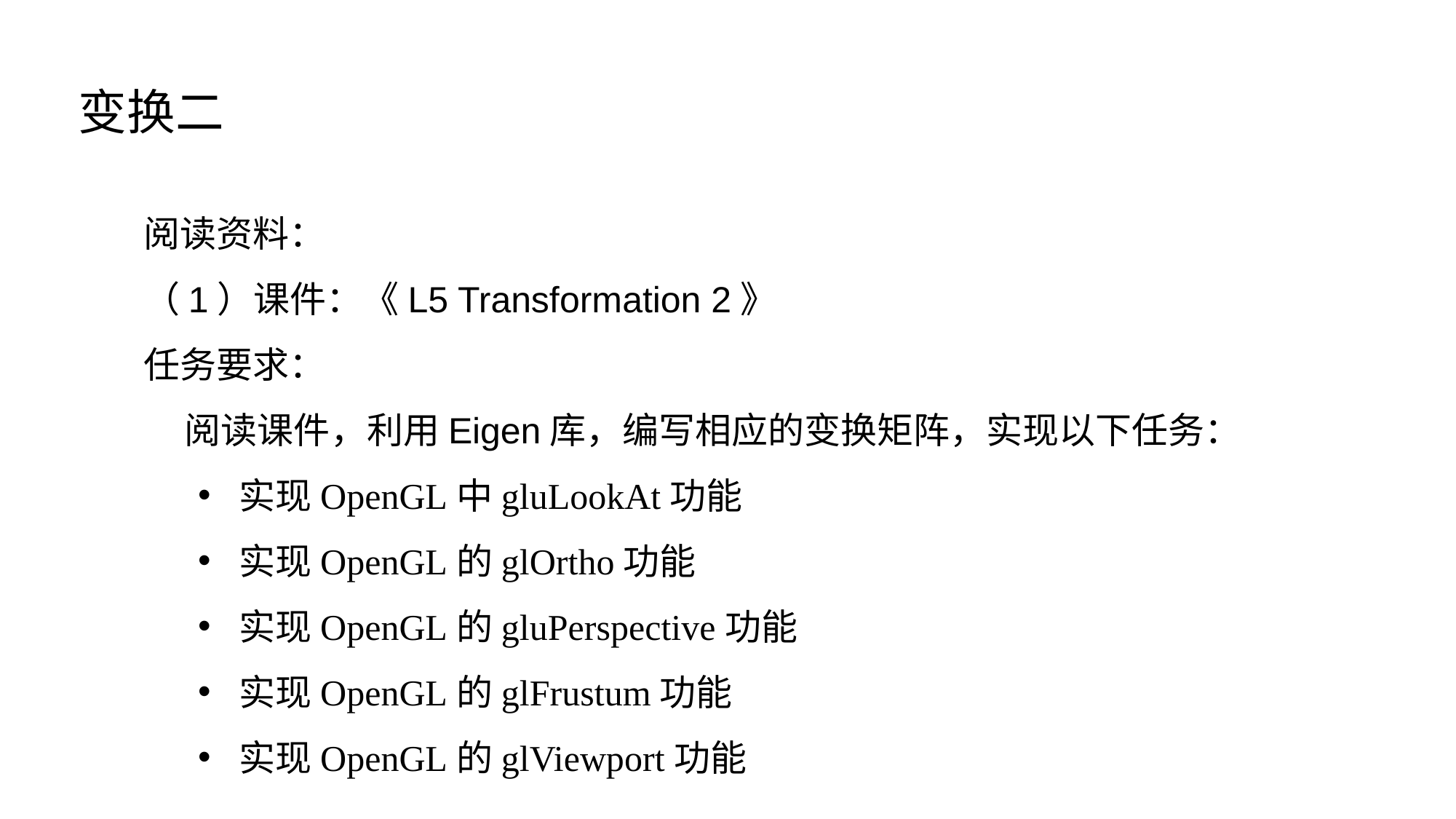

变换二
阅读资料：
（1）课件：《L5 Transformation 2》
任务要求：
    阅读课件，利用Eigen库，编写相应的变换矩阵，实现以下任务：
实现OpenGL中gluLookAt功能
实现OpenGL的glOrtho功能
实现OpenGL的gluPerspective功能
实现OpenGL的glFrustum功能
实现OpenGL的glViewport功能